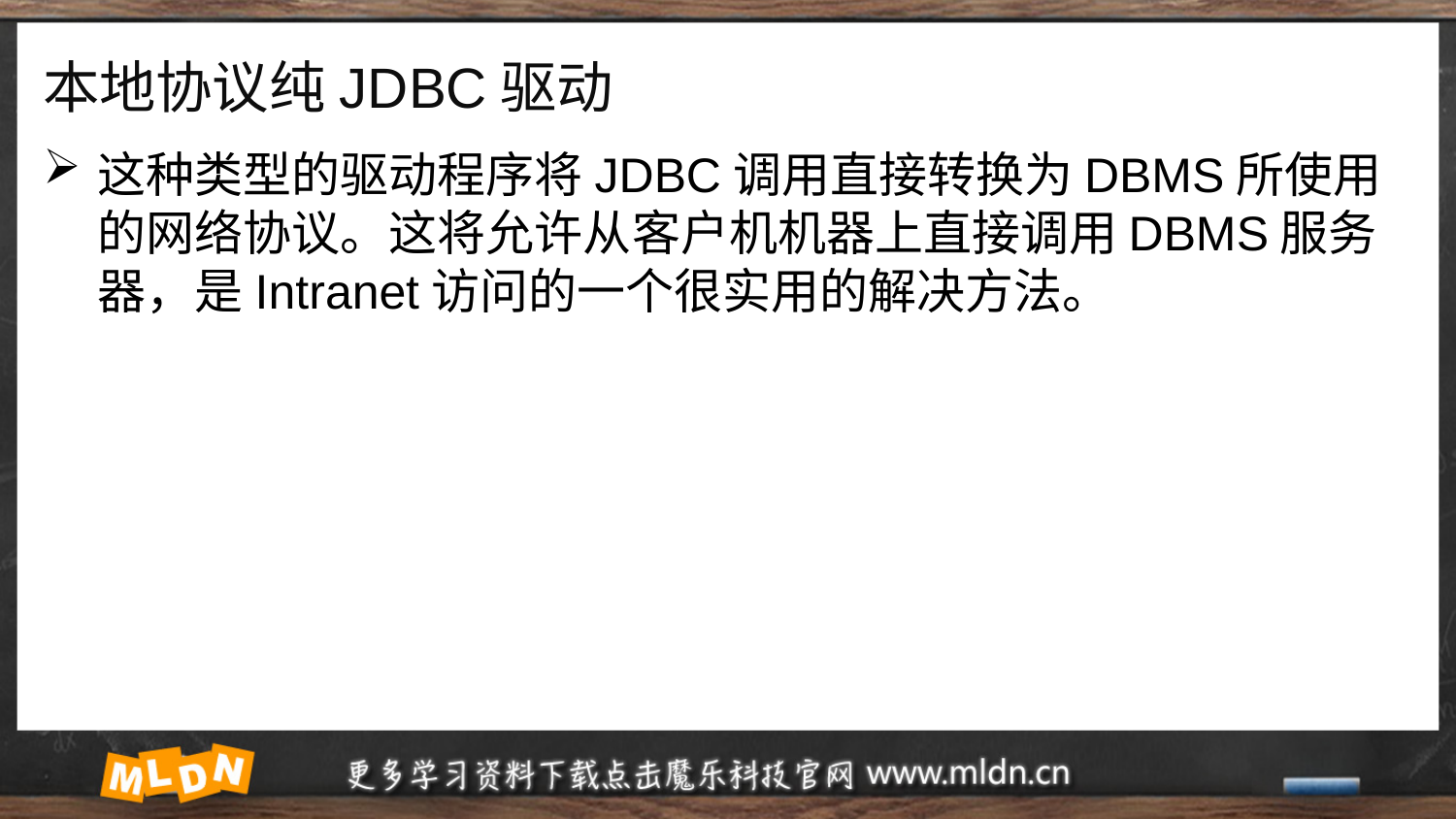

# 本地协议纯JDBC驱动
这种类型的驱动程序将JDBC调用直接转换为DBMS所使用的网络协议。这将允许从客户机机器上直接调用DBMS服务器，是Intranet访问的一个很实用的解决方法。